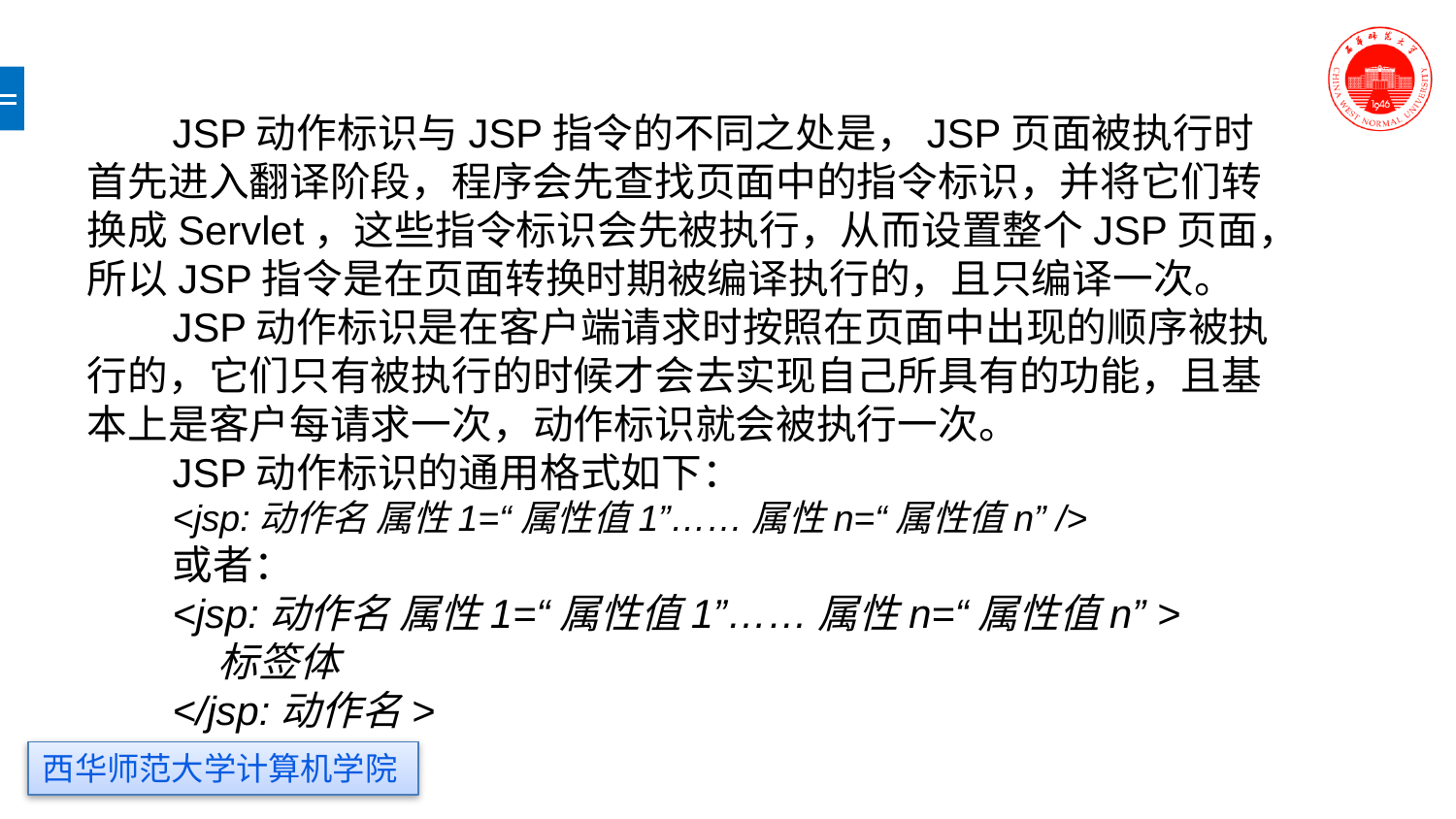

JSP动作标识与JSP指令的不同之处是，JSP页面被执行时首先进入翻译阶段，程序会先查找页面中的指令标识，并将它们转换成Servlet，这些指令标识会先被执行，从而设置整个JSP页面，所以JSP指令是在页面转换时期被编译执行的，且只编译一次。
JSP动作标识是在客户端请求时按照在页面中出现的顺序被执行的，它们只有被执行的时候才会去实现自己所具有的功能，且基本上是客户每请求一次，动作标识就会被执行一次。
JSP动作标识的通用格式如下：
<jsp:动作名 属性1=“属性值1”……属性n=“属性值n” />
或者：
<jsp:动作名 属性1=“属性值1”……属性n=“属性值n” >
    标签体
</jsp:动作名>